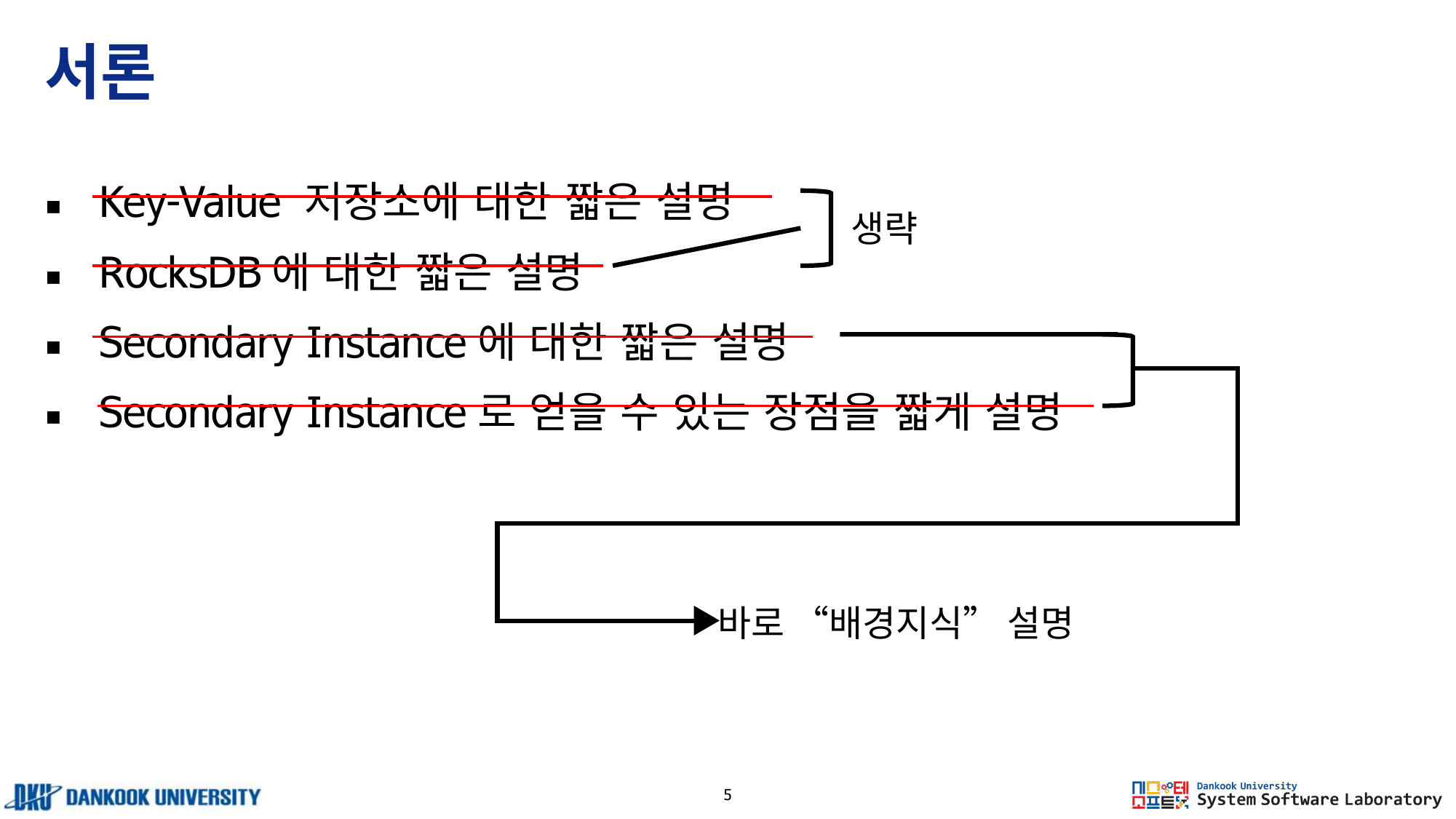

# 서론
Key-Value 저장소에 대한 짧은 설명
RocksDB에 대한 짧은 설명
Secondary Instance에 대한 짧은 설명
Secondary Instance로 얻을 수 있는 장점을 짧게 설명

생략

바로 “배경지식” 설명

5